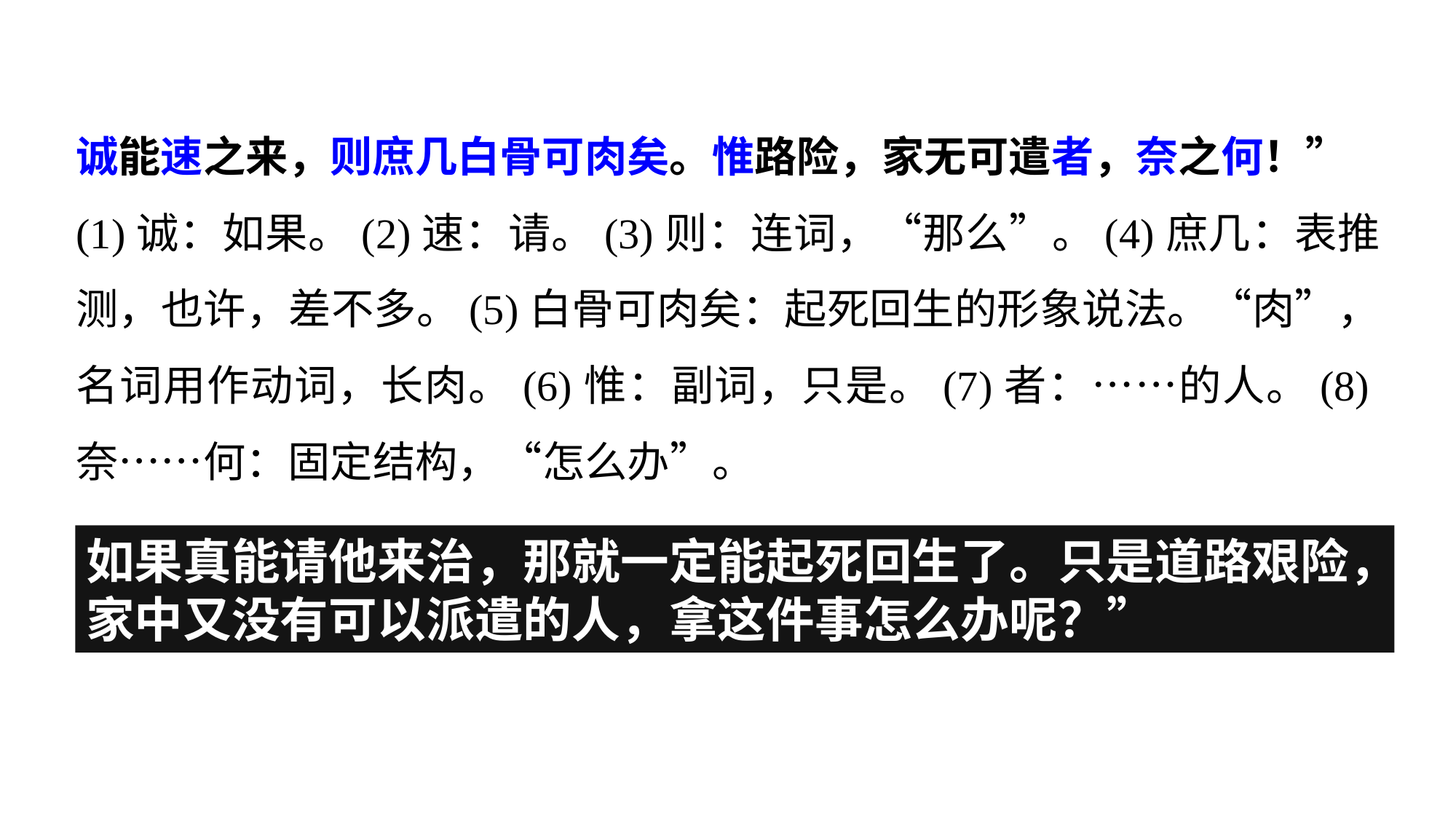

诚能速之来，则庶几白骨可肉矣。惟路险，家无可遣者，奈之何！”
(1)诚：如果。(2)速：请。(3)则：连词，“那么”。(4)庶几：表推测，也许，差不多。(5)白骨可肉矣：起死回生的形象说法。“肉”，名词用作动词，长肉。(6)惟：副词，只是。(7)者：……的人。(8)奈……何：固定结构，“怎么办”。
如果真能请他来治，那就一定能起死回生了。只是道路艰险，家中又没有可以派遣的人，拿这件事怎么办呢？”